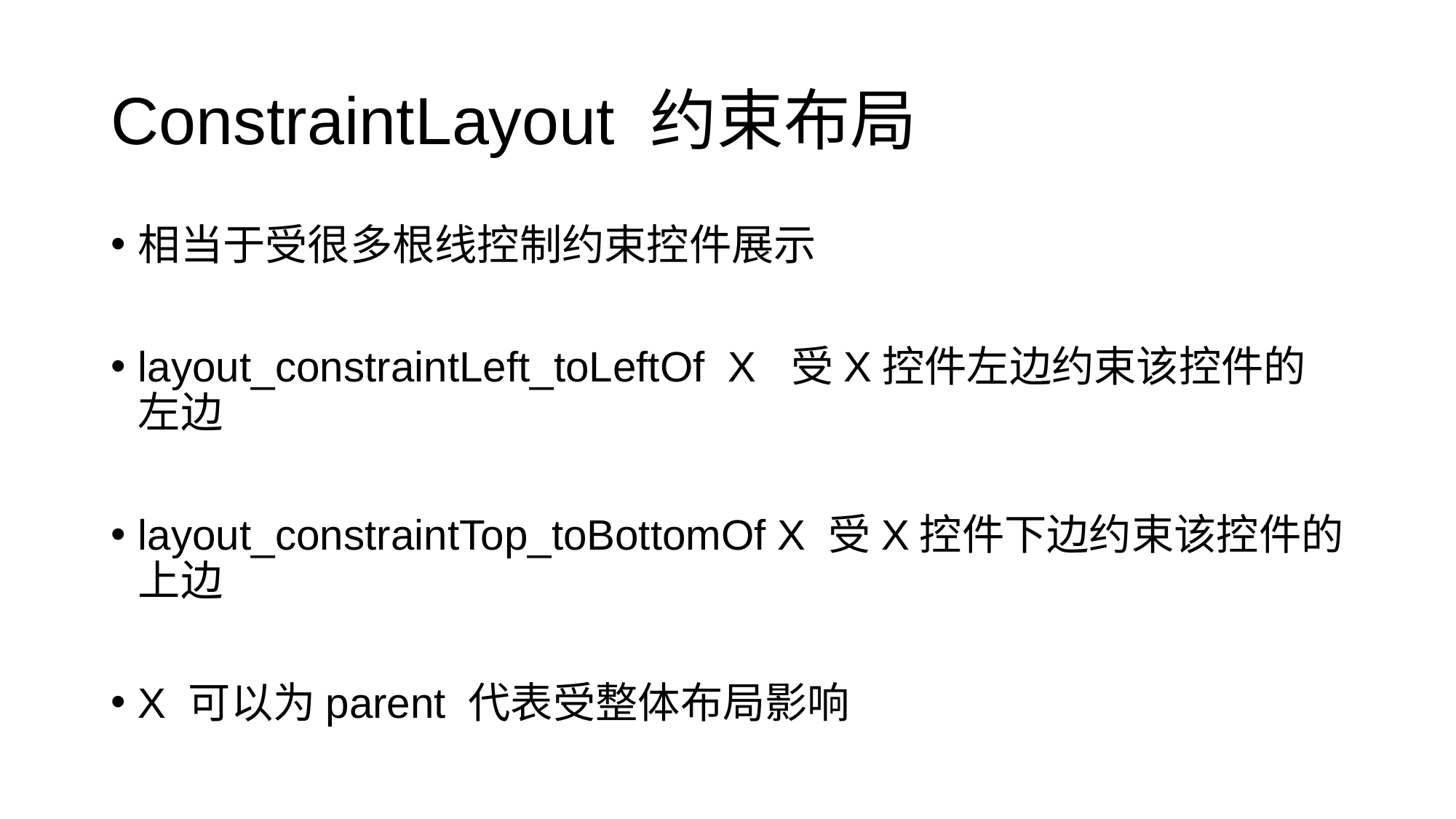

# ConstraintLayout 约束布局
相当于受很多根线控制约束控件展示

layout_constraintLeft_toLeftOf  X  受X控件左边约束该控件的左边

layout_constraintTop_toBottomOf X 受X控件下边约束该控件的上边

X 可以为parent 代表受整体布局影响